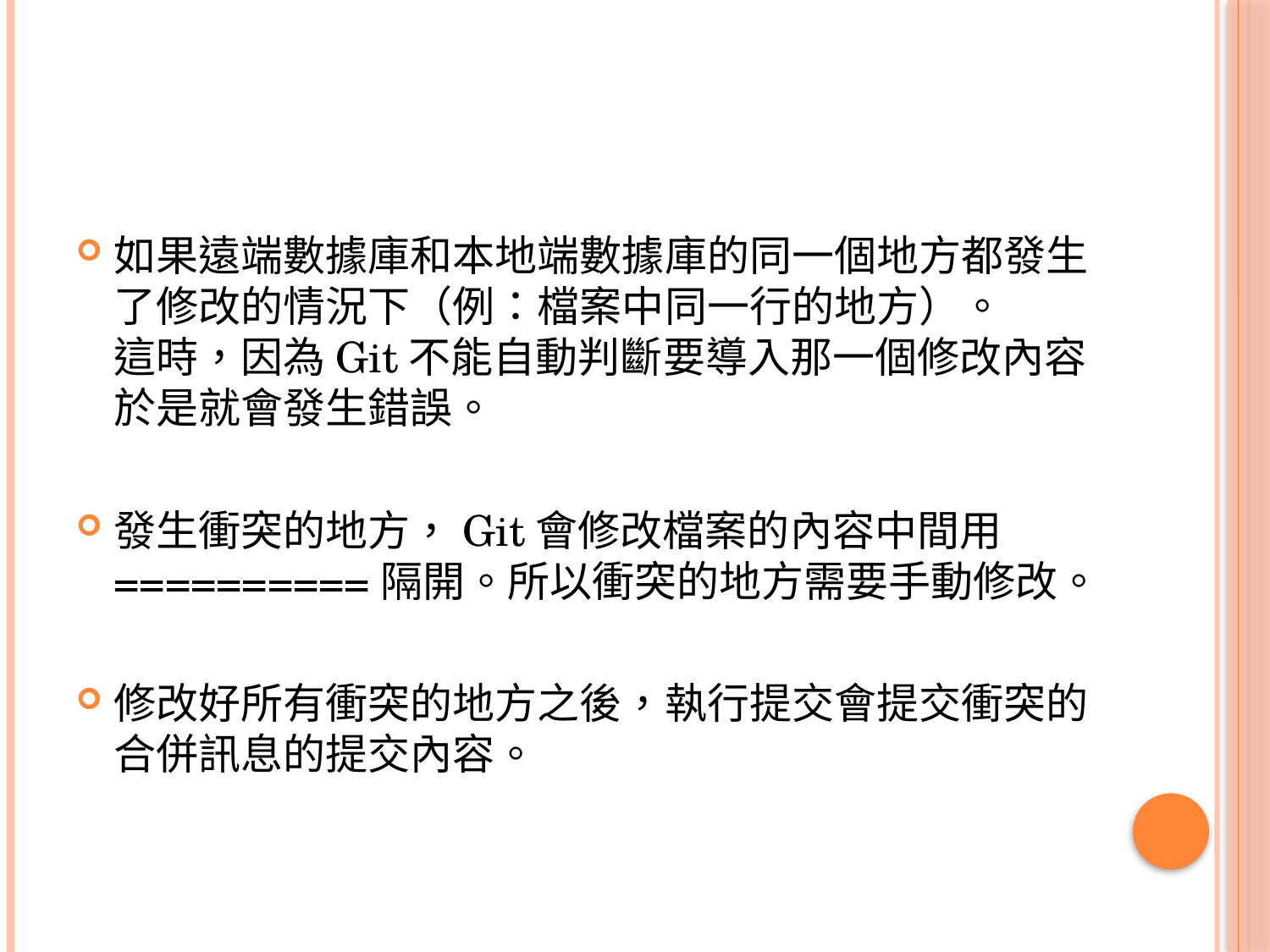

#
如果遠端數據庫和本地端數據庫的同一個地方都發生了修改的情況下（例：檔案中同一行的地方）。
這時，因為Git不能自動判斷要導入那一個修改內容於是就會發生錯誤。

發生衝突的地方，Git會修改檔案的內容中間用==========隔開。所以衝突的地方需要手動修改。

修改好所有衝突的地方之後，執行提交會提交衝突的合併訊息的提交內容。